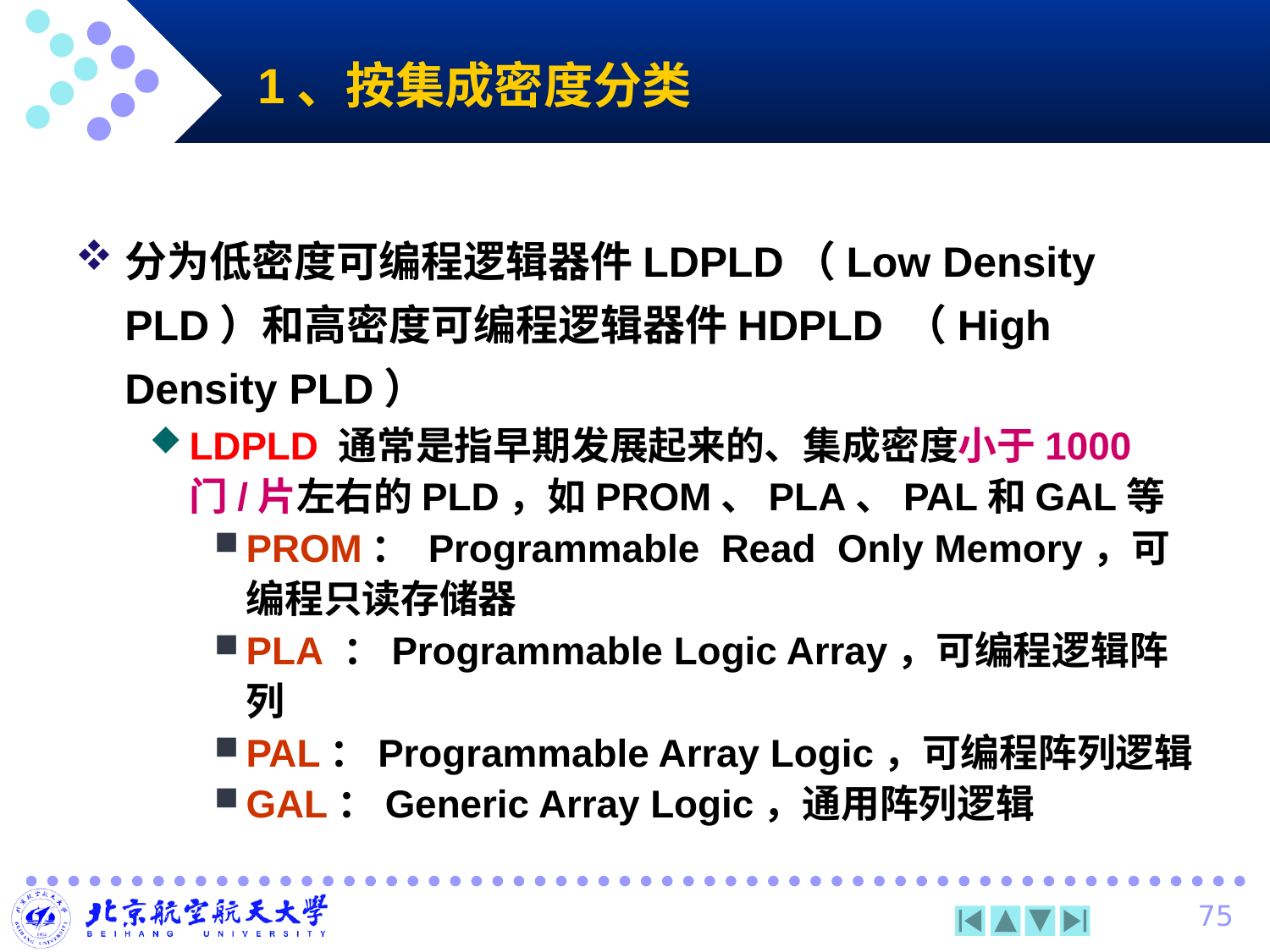

1、按集成密度分类
分为低密度可编程逻辑器件LDPLD（Low Density PLD）和高密度可编程逻辑器件HDPLD （High Density PLD）
LDPLD 通常是指早期发展起来的、集成密度小于1000门/片左右的PLD，如PROM、PLA、PAL和GAL等
PROM： Programmable  Read  Only Memory，可编程只读存储器
PLA ：Programmable Logic Array，可编程逻辑阵列
PAL：Programmable Array Logic，可编程阵列逻辑
GAL：Generic Array Logic，通用阵列逻辑
75